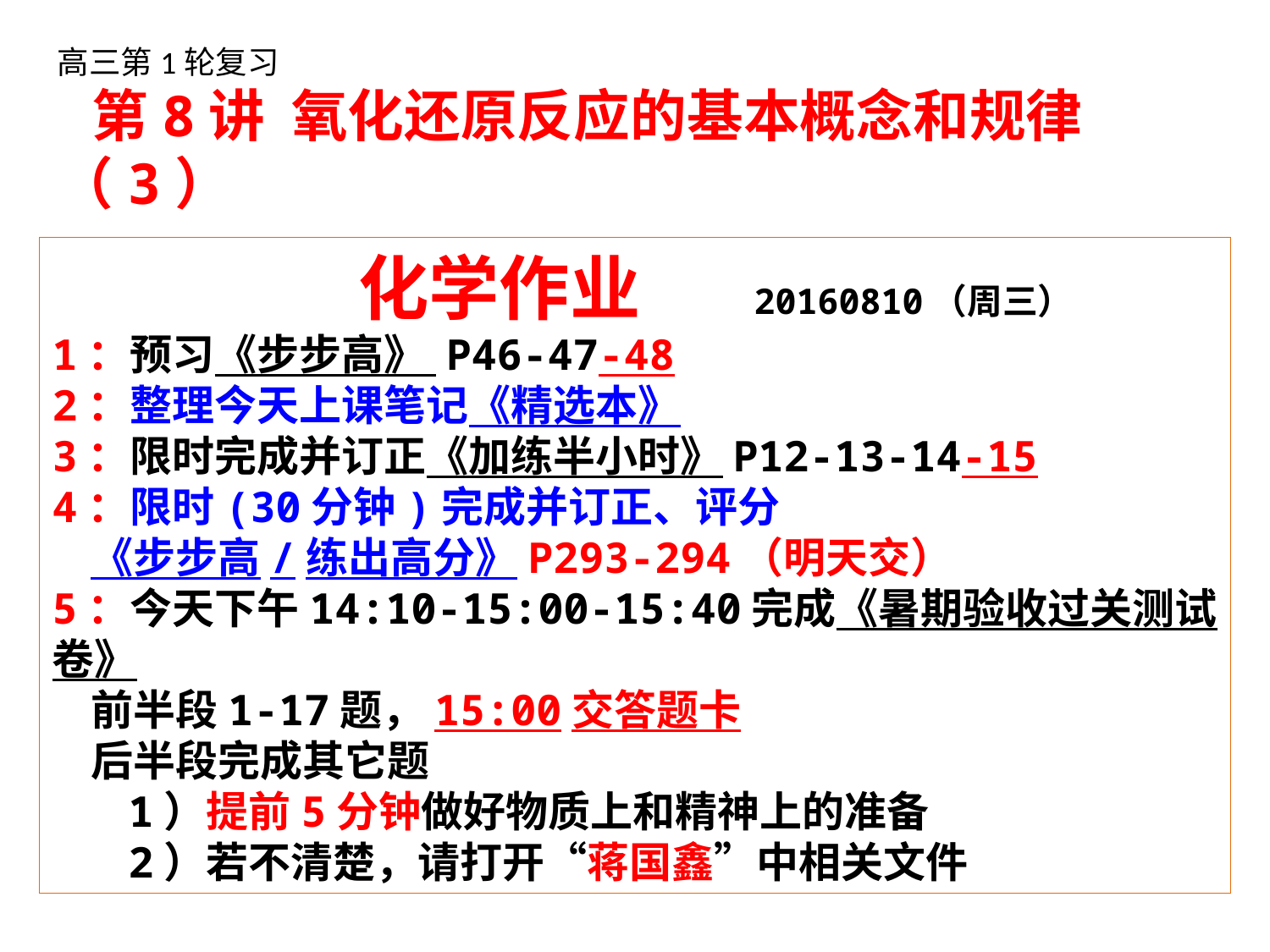

高三第1轮复习
  第8讲  氧化还原反应的基本概念和规律（3）
                  化学作业      20160810（周三）
1：预习《步步高》 P46-47-48
2：整理今天上课笔记《精选本》
3：限时完成并订正《加练半小时》P12-13-14-15
4：限时(30分钟)完成并订正、评分
   《步步高/练出高分》P293-294（明天交）
5：今天下午14:10-15:00-15:40完成《暑期验收过关测试卷》
   前半段1-17题，15:00交答题卡
   后半段完成其它题
   1）提前5分钟做好物质上和精神上的准备
   2）若不清楚，请打开“蒋国鑫”中相关文件